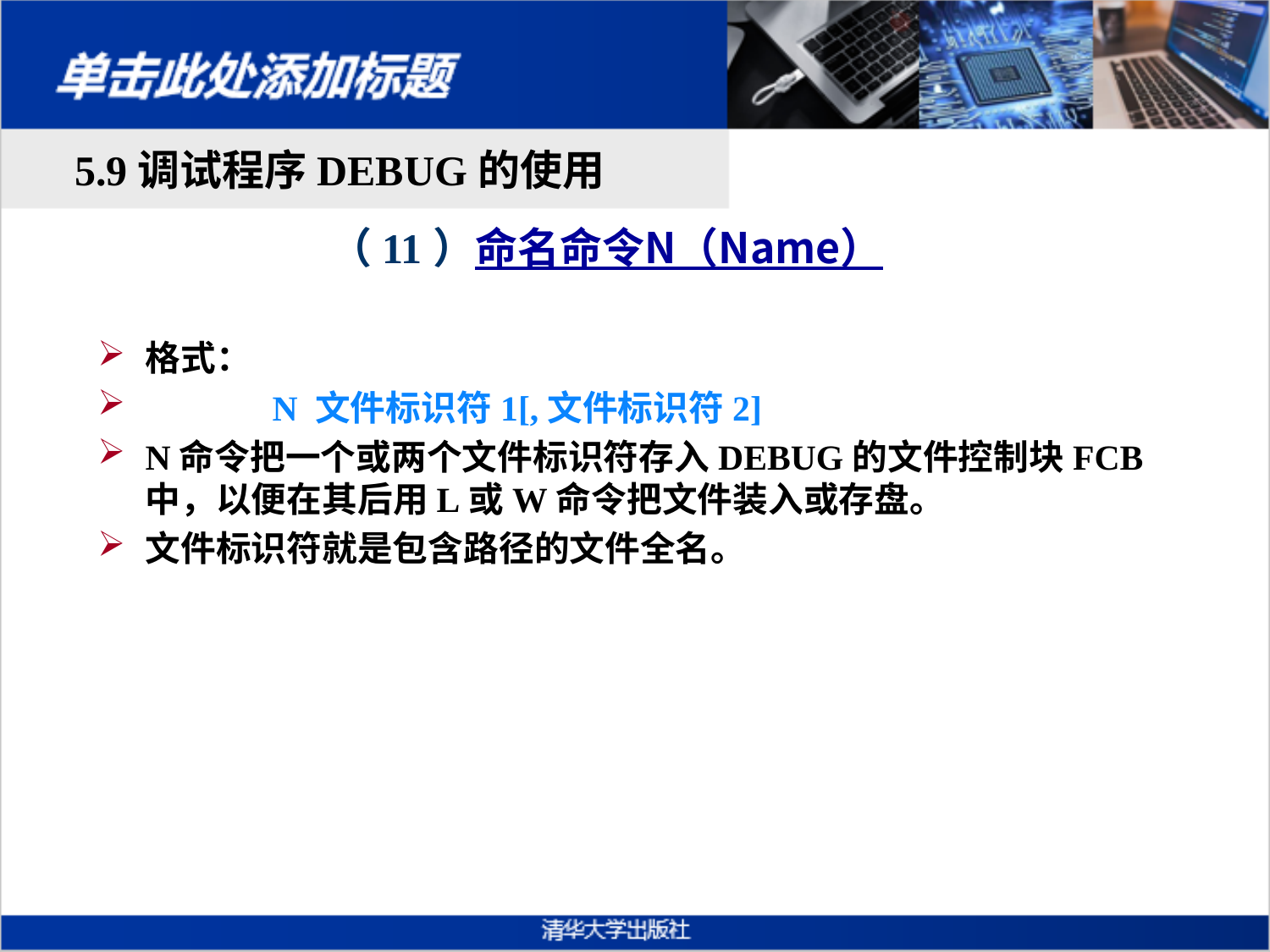

5.9调试程序DEBUG的使用
# （11）命名命令N（Name）
格式：
	N 文件标识符1[,文件标识符2]
N命令把一个或两个文件标识符存入DEBUG的文件控制块FCB中，以便在其后用L或W命令把文件装入或存盘。
文件标识符就是包含路径的文件全名。